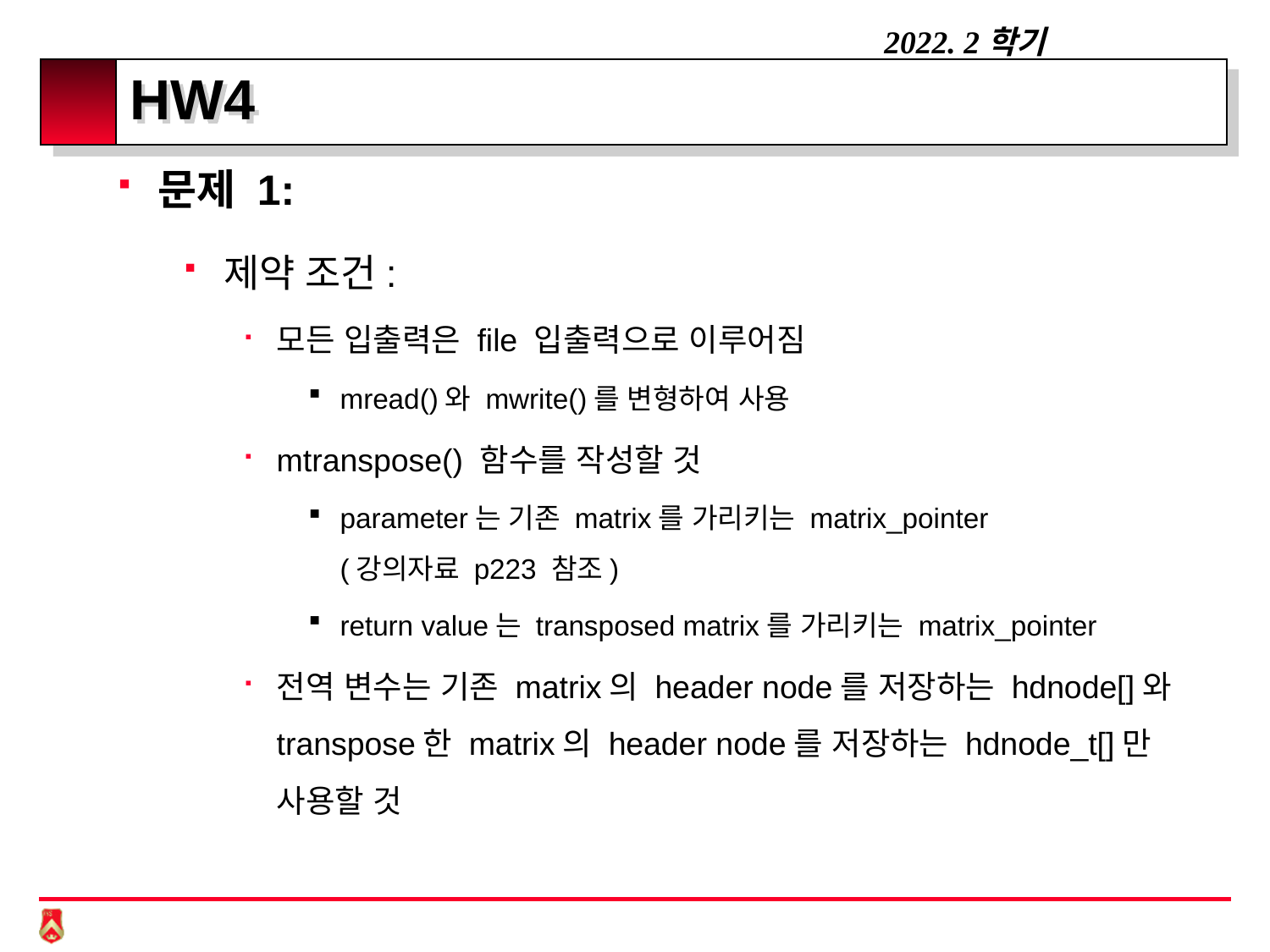

# HW4
문제 1:
제약 조건:
모든 입출력은 file 입출력으로 이루어짐
mread()와 mwrite()를 변형하여 사용
mtranspose() 함수를 작성할 것
parameter는 기존 matrix를 가리키는 matrix_pointer
(강의자료 p223 참조)
return value는 transposed matrix를 가리키는 matrix_pointer
전역 변수는 기존 matrix의 header node를 저장하는 hdnode[]와 transpose한 matrix의 header node를 저장하는 hdnode_t[]만 사용할 것